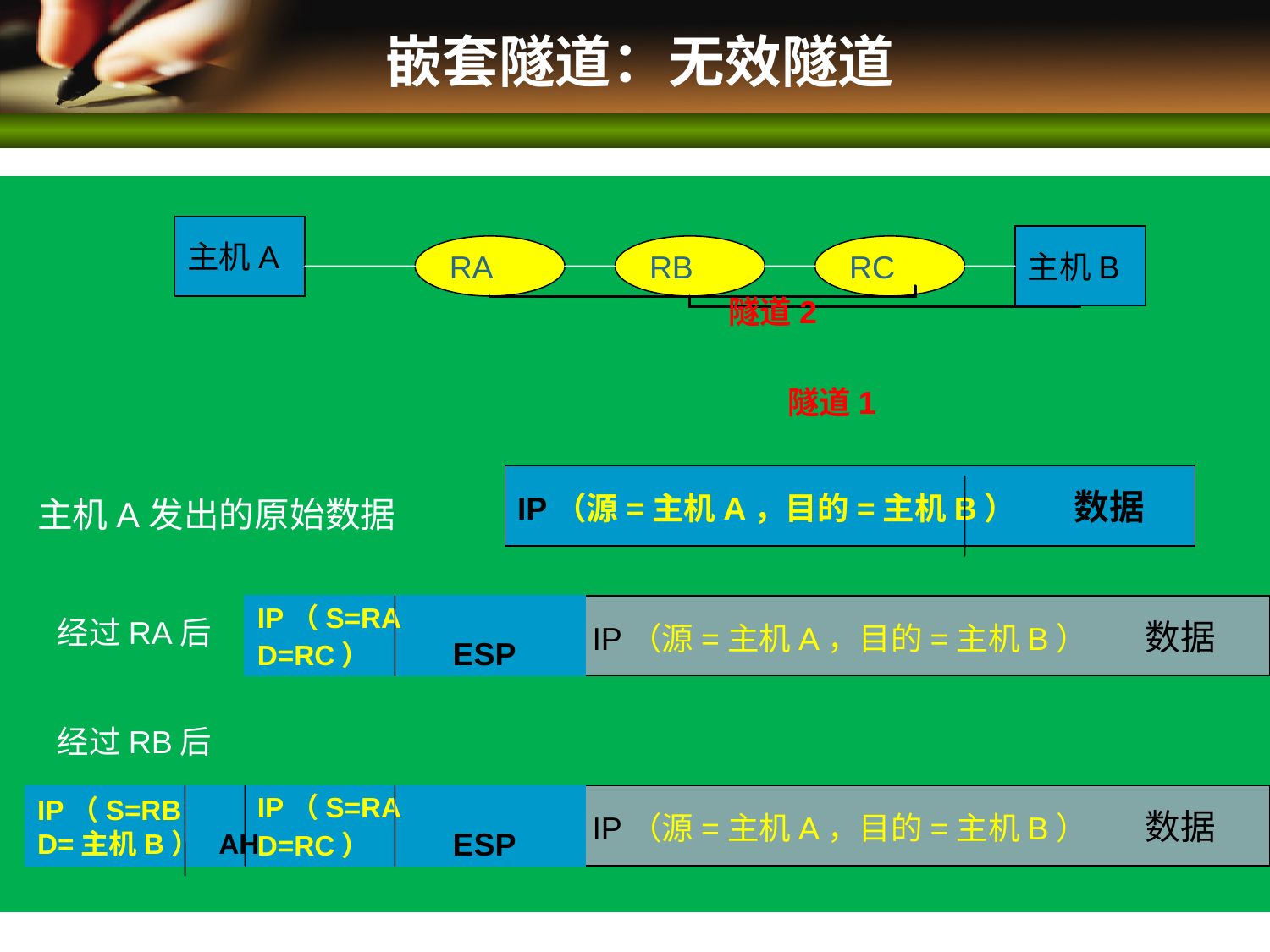

# 嵌套隧道：无效隧道

主机A
主机B
RA
RB
RC

      隧道2
隧道1
IP（源=主机A，目的=主机B）        数据

主机A发出的原始数据
IP（S=RA
D=RC）            ESP

IP（源=主机A，目的=主机B）        数据
经过RA后
经过RB后
IP（S=RB
D=主机B）  AH

IP（S=RA
D=RC）            ESP

IP（源=主机A，目的=主机B）        数据